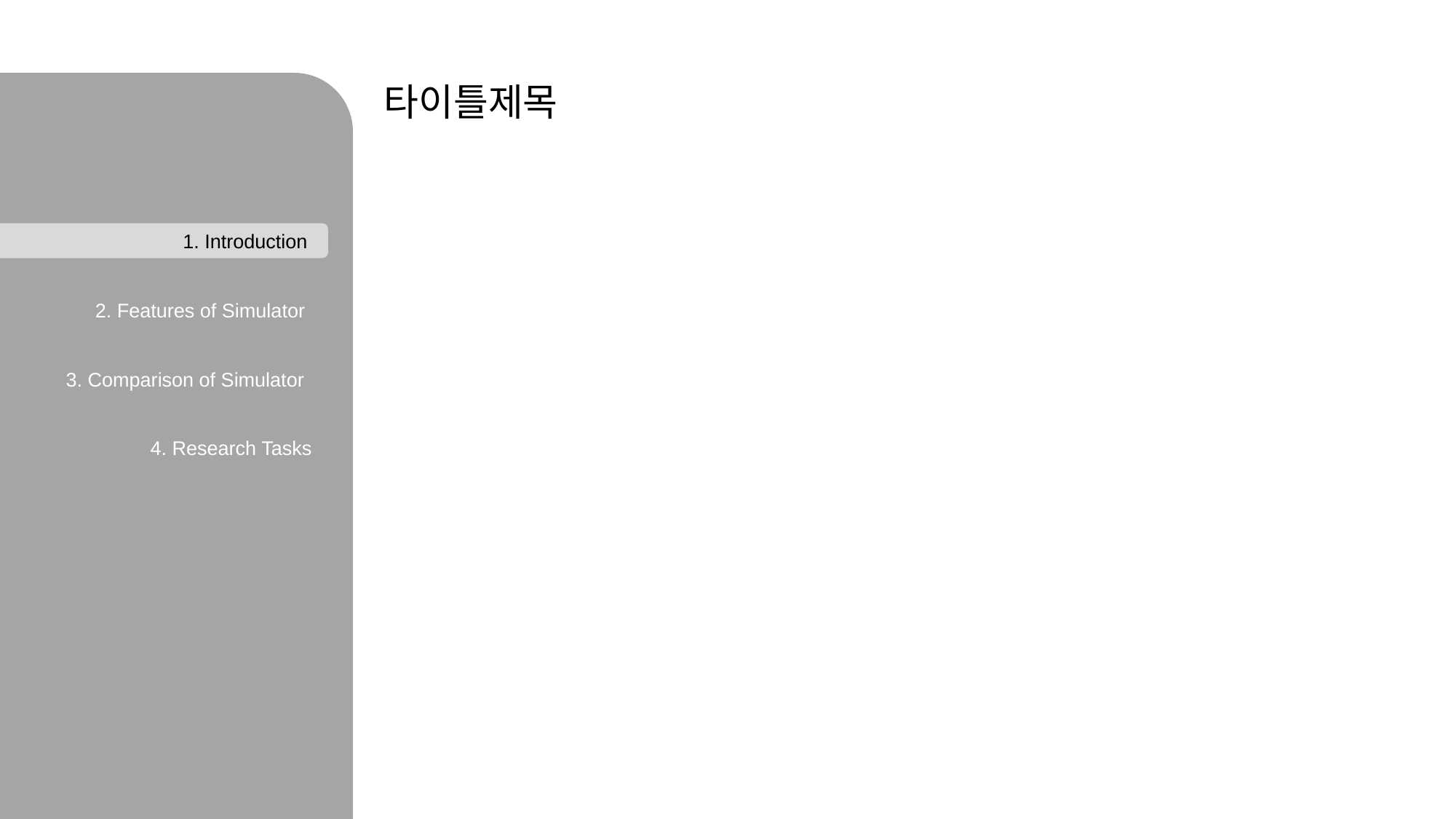

타이틀제목

1. Introduction
2. Features of Simulator
3. Comparison of Simulator
4. Research Tasks